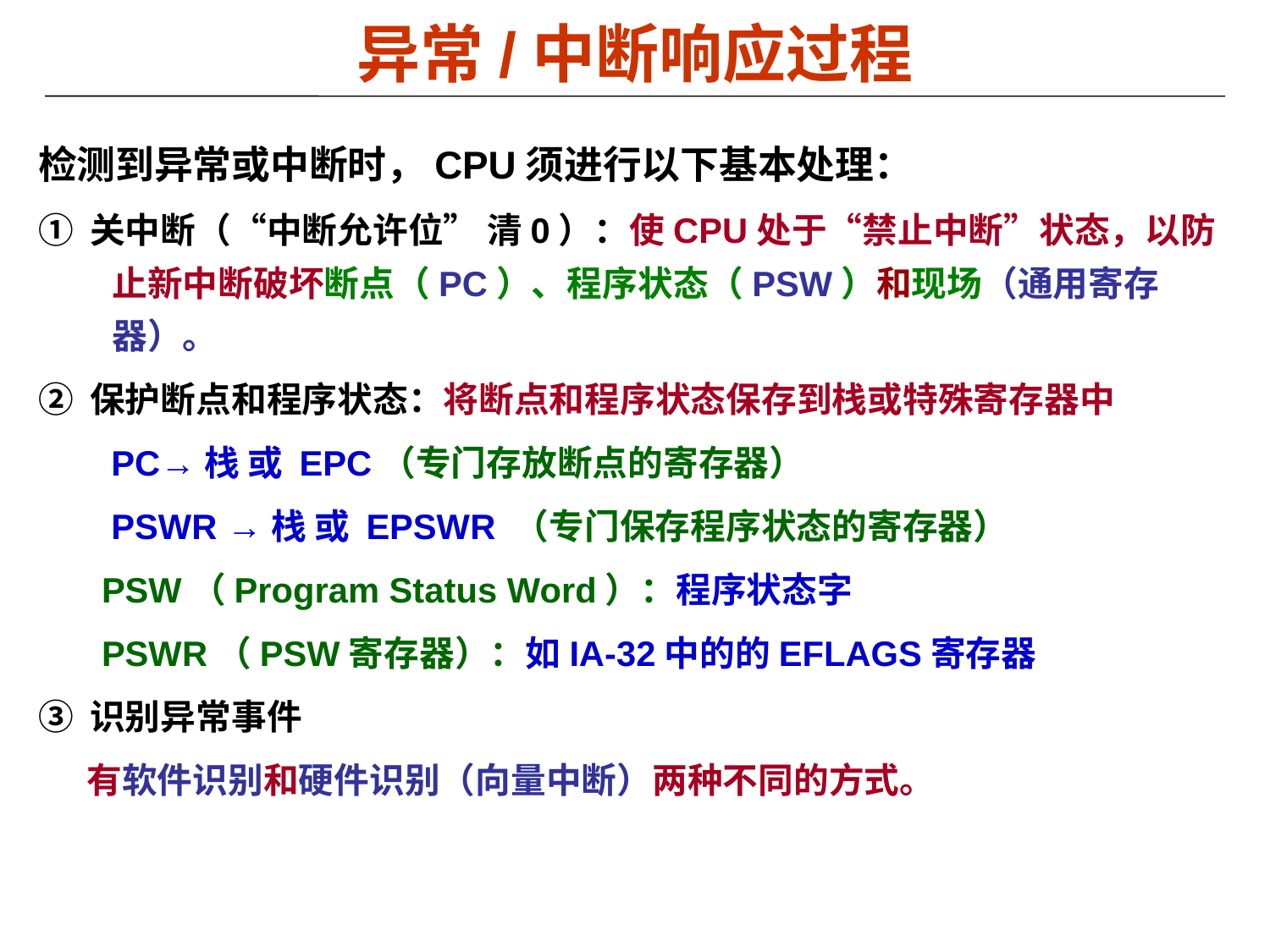

# 异常/中断响应过程
检测到异常或中断时，CPU须进行以下基本处理：
① 关中断（“中断允许位” 清0）：使CPU处于“禁止中断”状态，以防止新中断破坏断点（PC）、程序状态（PSW）和现场（通用寄存器）。
② 保护断点和程序状态：将断点和程序状态保存到栈或特殊寄存器中
 PC→栈 或 EPC（专门存放断点的寄存器）
 PSWR →栈 或 EPSWR （专门保存程序状态的寄存器）
PSW（Program Status Word）：程序状态字
PSWR（PSW寄存器）：如IA-32中的的EFLAGS寄存器
③ 识别异常事件
     有软件识别和硬件识别（向量中断）两种不同的方式。